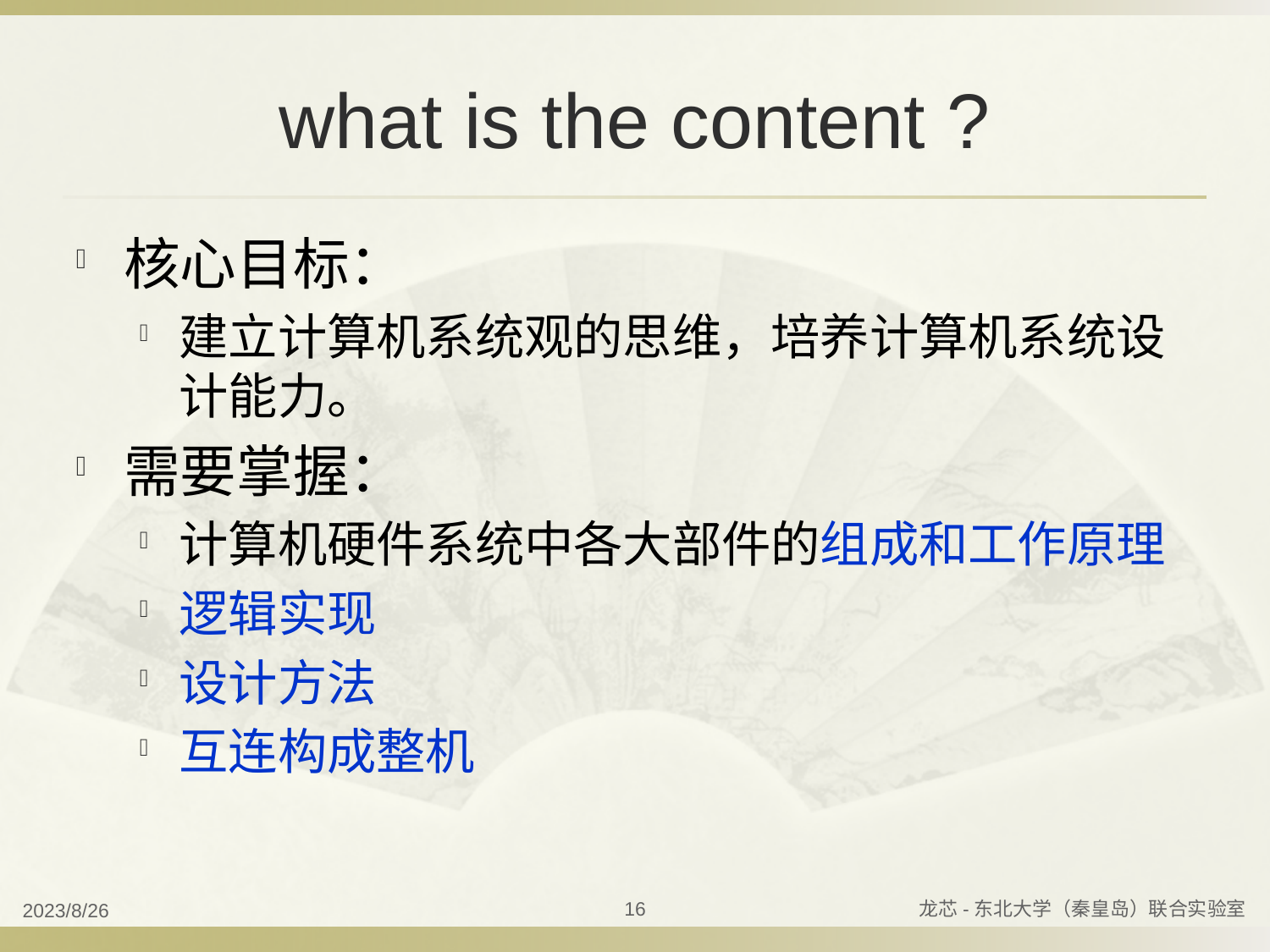

# what is the content ?
核心目标：
建立计算机系统观的思维，培养计算机系统设计能力。
需要掌握：
计算机硬件系统中各大部件的组成和工作原理
逻辑实现
设计方法
互连构成整机
2023/8/26
16
龙芯-东北大学（秦皇岛）联合实验室